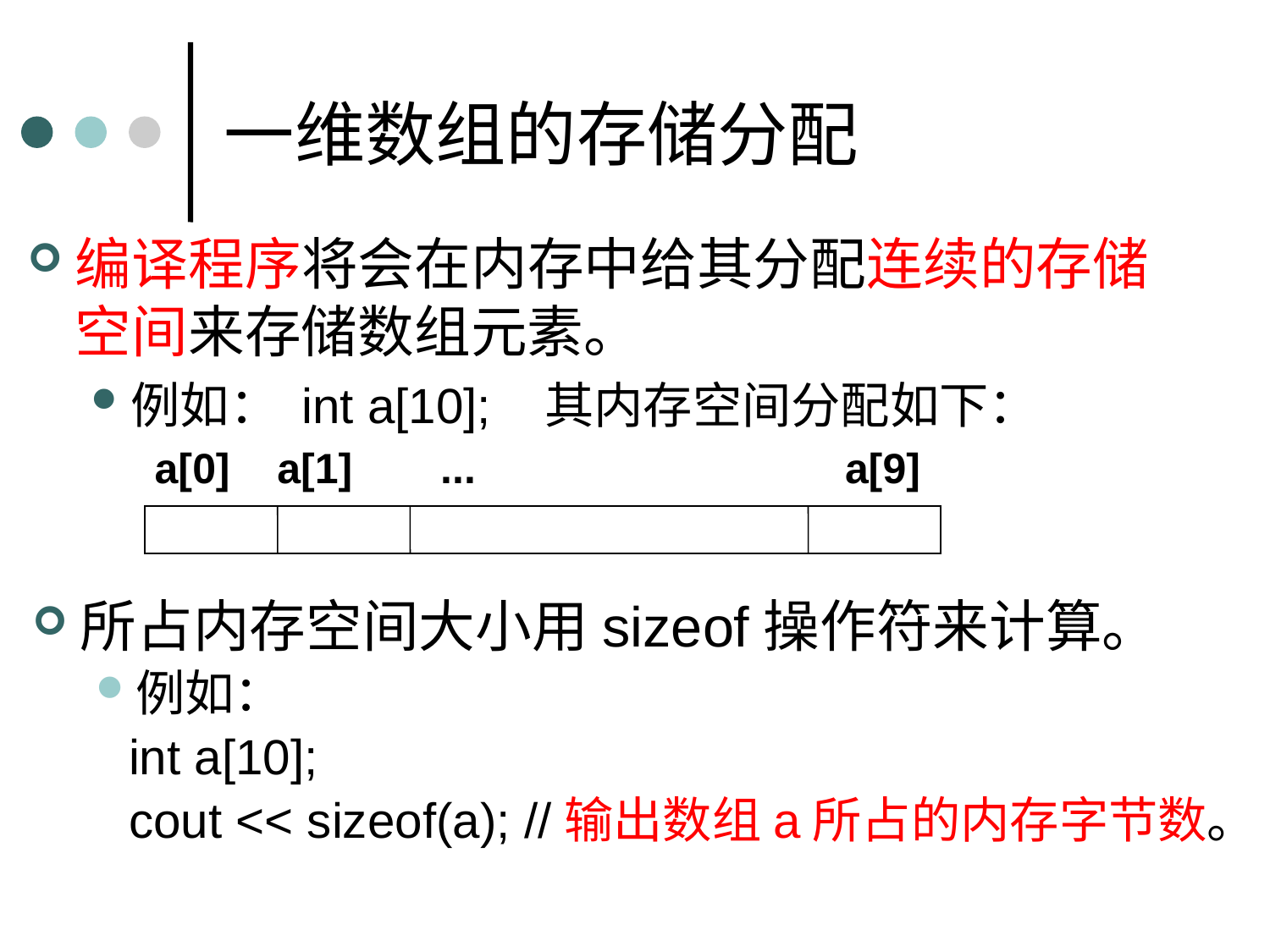

一维数组的存储分配
编译程序将会在内存中给其分配连续的存储空间来存储数组元素。
例如： int a[10];   其内存空间分配如下：
a[0]    a[1]	...			  a[9]

所占内存空间大小用sizeof操作符来计算。
例如：
       int a[10];
       cout << sizeof(a); //输出数组a所占的内存字节数。